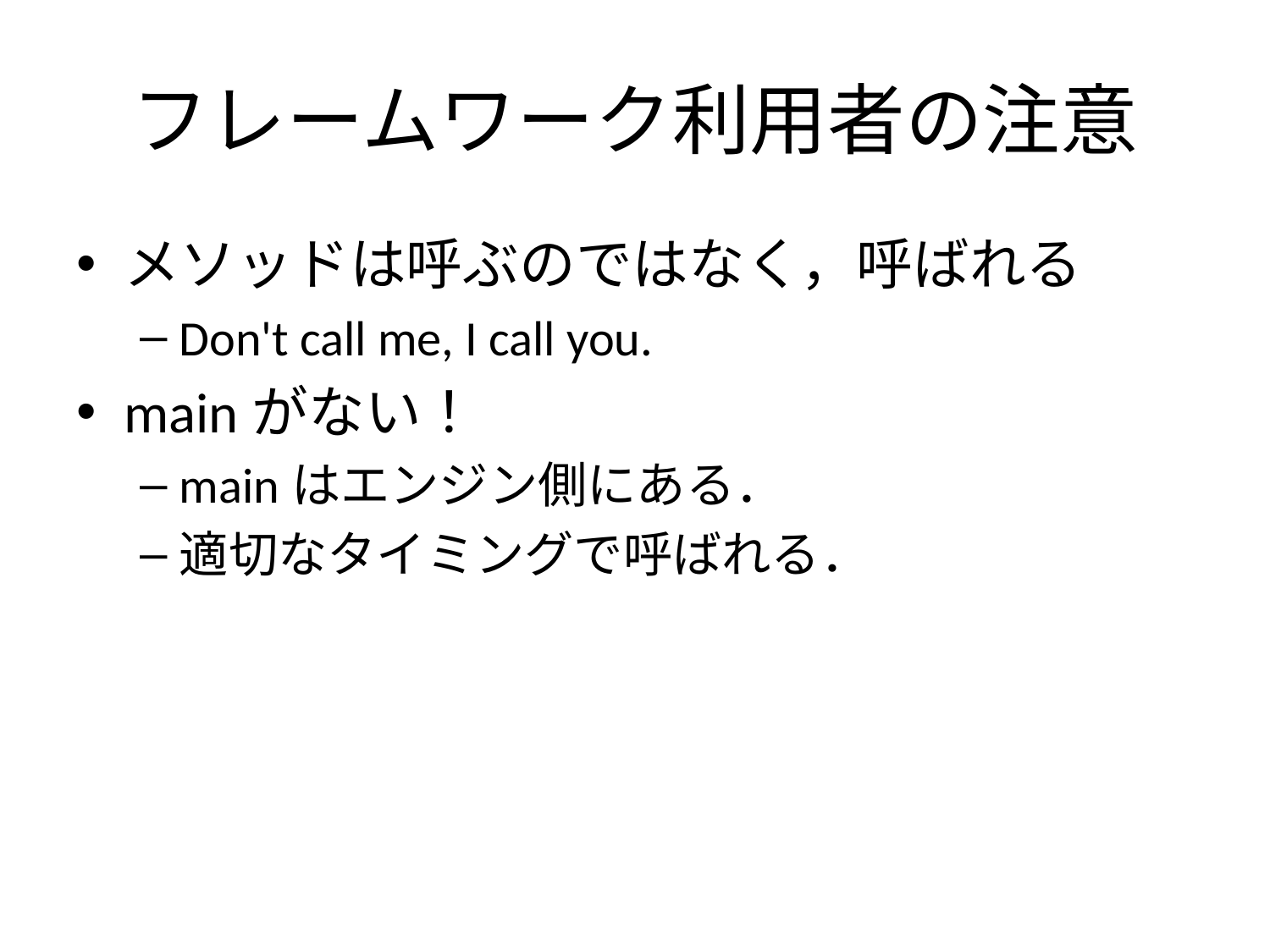

# フレームワーク利用者の注意
メソッドは呼ぶのではなく，呼ばれる
Don't call me, I call you.
mainがない！
mainはエンジン側にある．
適切なタイミングで呼ばれる．